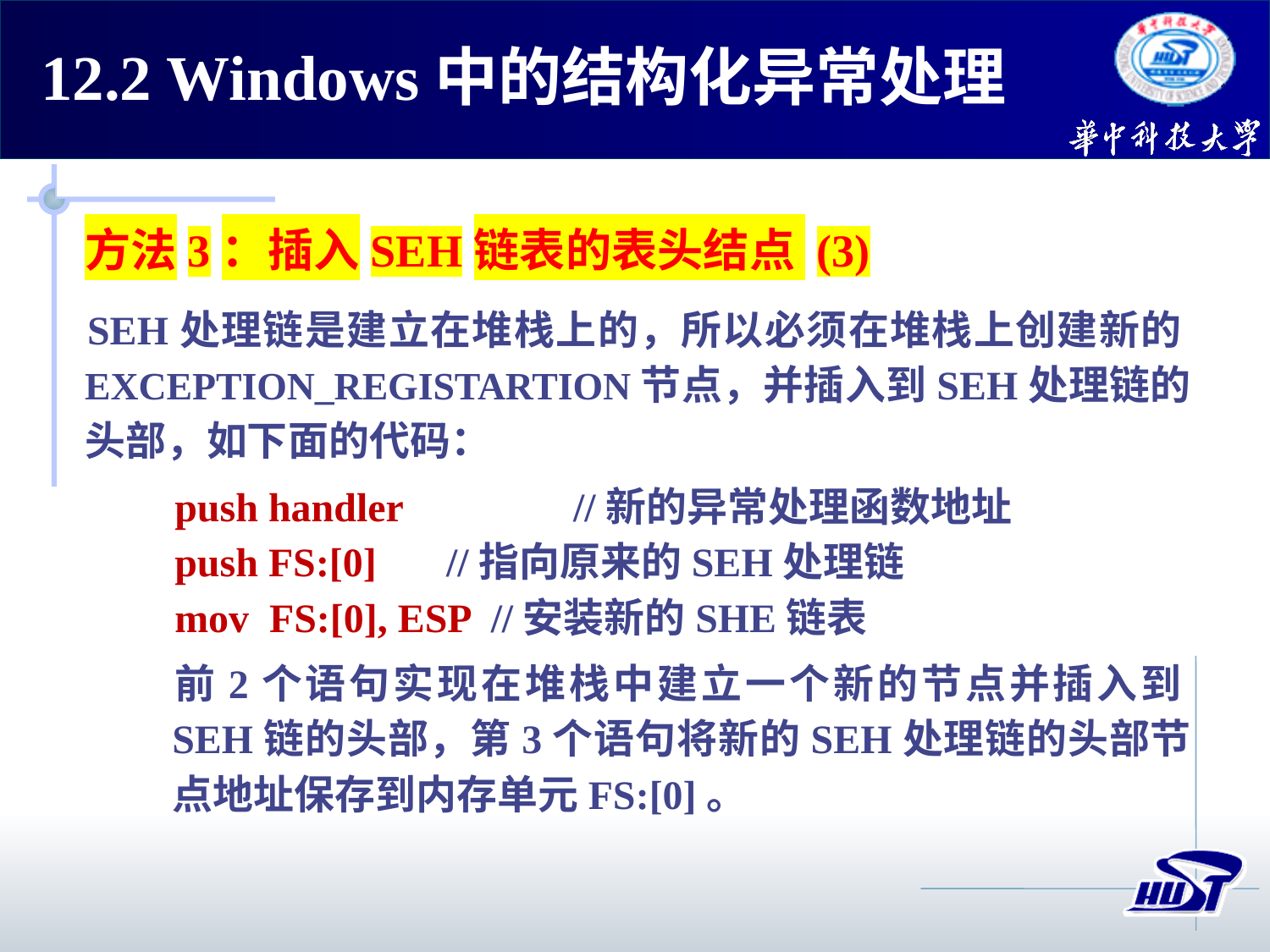

12.2 Windows中的结构化异常处理
方法3：插入SEH链表的表头结点 (3)
SEH处理链是建立在堆栈上的，所以必须在堆栈上创建新的EXCEPTION_REGISTARTION节点，并插入到SEH处理链的头部，如下面的代码：
push handler   	  //新的异常处理函数地址
push FS:[0]	  //指向原来的SEH处理链
mov  FS:[0], ESP  //安装新的SHE链表
前2个语句实现在堆栈中建立一个新的节点并插入到SEH链的头部，第3个语句将新的SEH处理链的头部节点地址保存到内存单元FS:[0]。